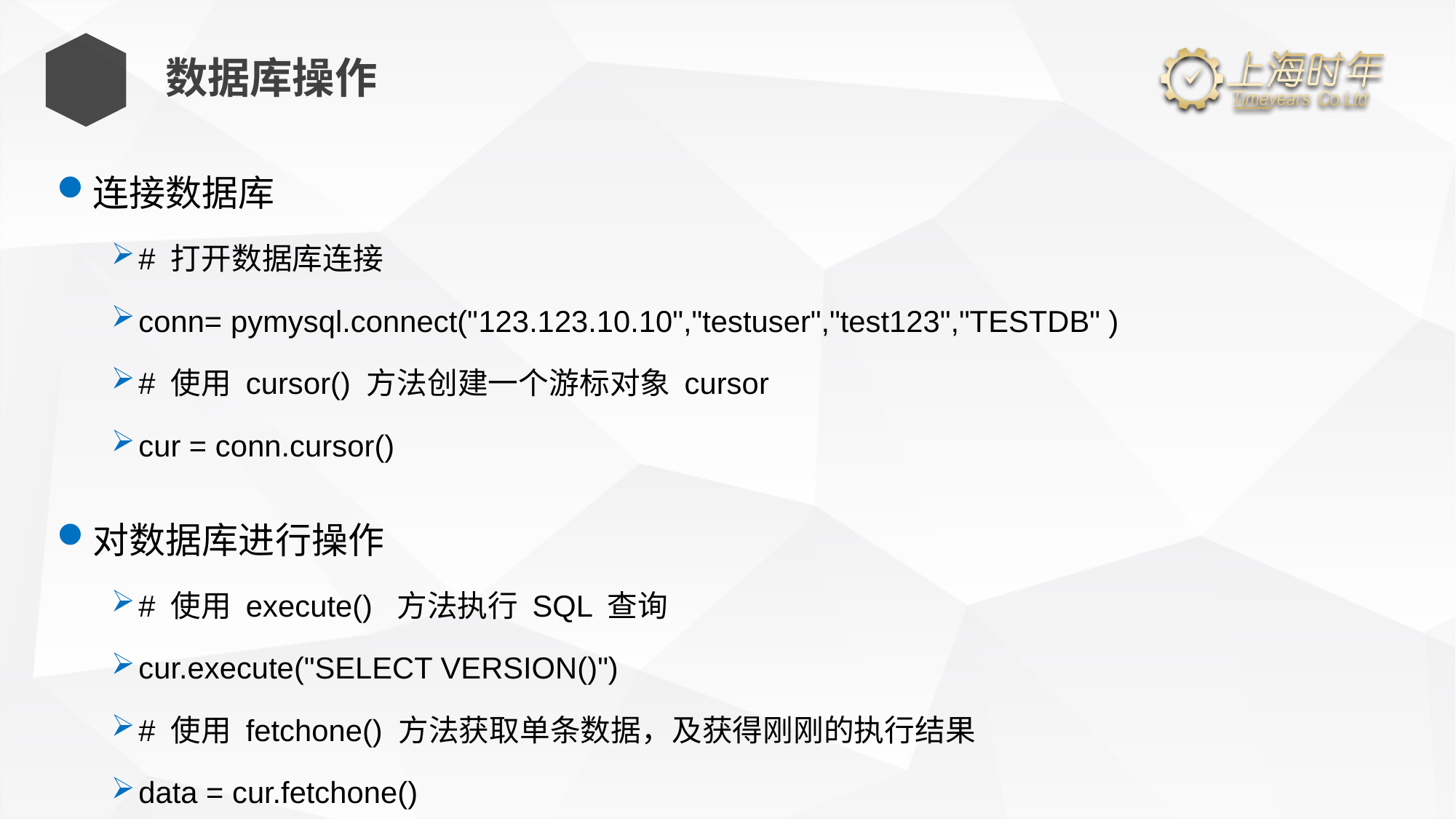

数据库操作
连接数据库
# 打开数据库连接
conn= pymysql.connect("123.123.10.10","testuser","test123","TESTDB" )
# 使用 cursor() 方法创建一个游标对象 cursor
cur = conn.cursor()
对数据库进行操作
# 使用 execute()  方法执行 SQL 查询
cur.execute("SELECT VERSION()")
# 使用 fetchone() 方法获取单条数据，及获得刚刚的执行结果
data = cur.fetchone()

4